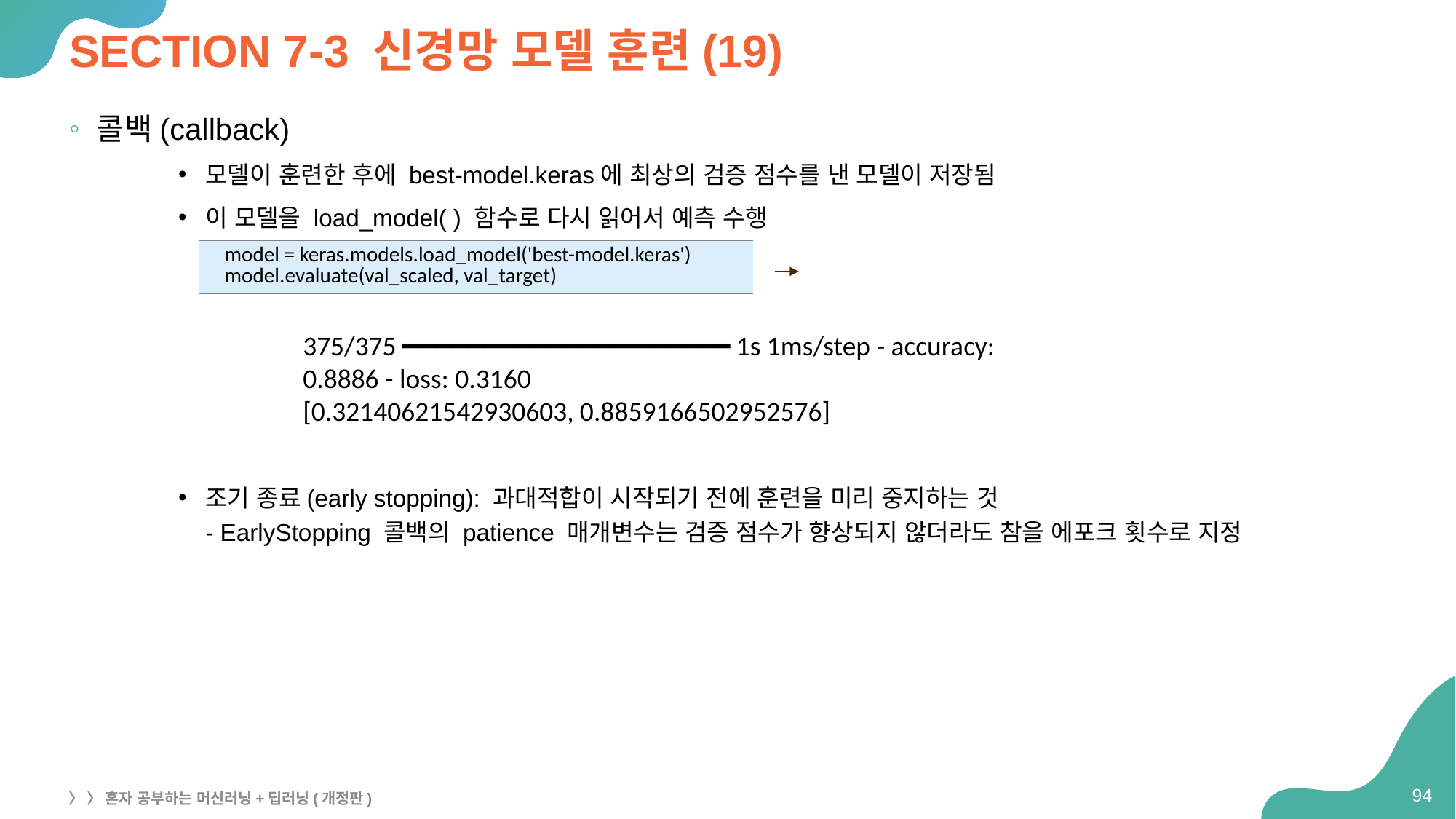

# SECTION 7-3 신경망 모델 훈련(19)
콜백(callback)
모델이 훈련한 후에 best-model.keras에 최상의 검증 점수를 낸 모델이 저장됨
이 모델을 load_model( ) 함수로 다시 읽어서 예측 수행

조기 종료(early stopping): 과대적합이 시작되기 전에 훈련을 미리 중지하는 것
- EarlyStopping 콜백의 patience 매개변수는 검증 점수가 향상되지 않더라도 참을 에포크 횟수로 지정
| model = keras.models.load\_model('best-model.keras') model.evaluate(val\_scaled, val\_target) |
| --- |
375/375 ━━━━━━━━━━━━━━━━━━━━ 1s 1ms/step - accuracy:
0.8886 - loss: 0.3160
[0.32140621542930603, 0.8859166502952576]
94
〉 〉 혼자 공부하는 머신러닝+딥러닝(개정판)